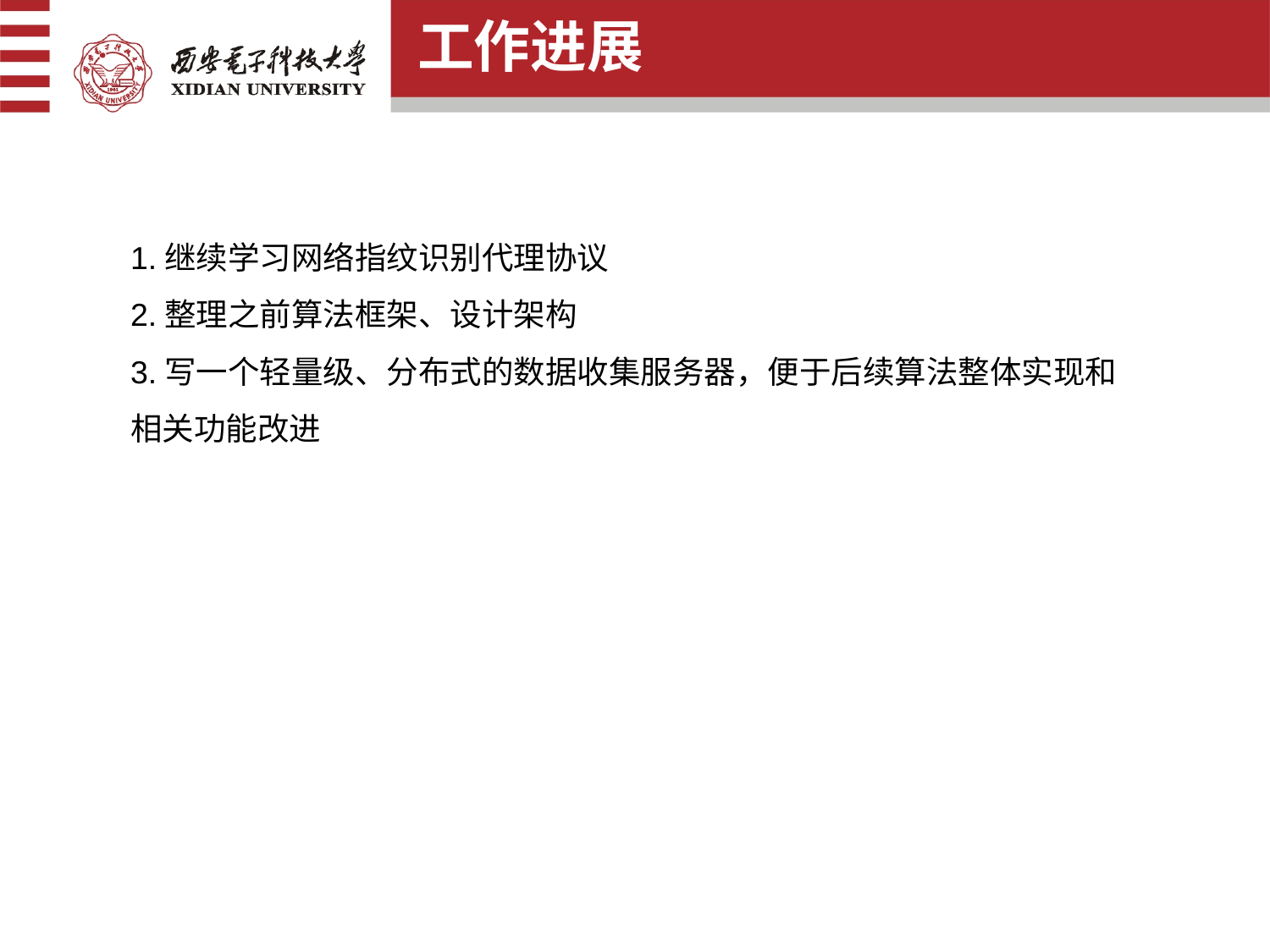

工作进展
1.继续学习网络指纹识别代理协议
2.整理之前算法框架、设计架构
3.写一个轻量级、分布式的数据收集服务器，便于后续算法整体实现和相关功能改进